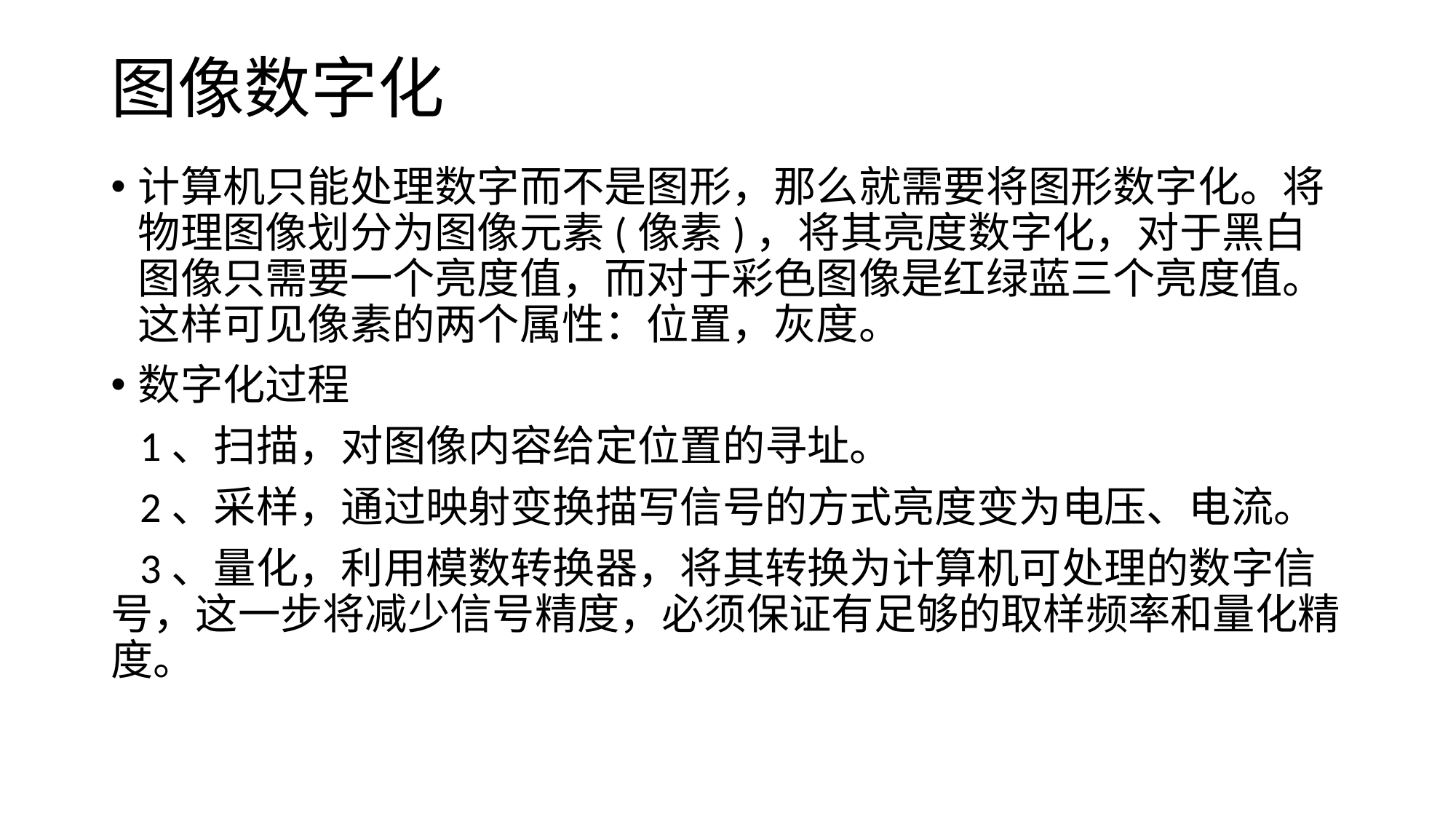

# 图像数字化
计算机只能处理数字而不是图形，那么就需要将图形数字化。将物理图像划分为图像元素(像素)，将其亮度数字化，对于黑白图像只需要一个亮度值，而对于彩色图像是红绿蓝三个亮度值。这样可见像素的两个属性：位置，灰度。
数字化过程
   1、扫描，对图像内容给定位置的寻址。
   2、采样，通过映射变换描写信号的方式亮度变为电压、电流。
   3、量化，利用模数转换器，将其转换为计算机可处理的数字信号，这一步将减少信号精度，必须保证有足够的取样频率和量化精度。